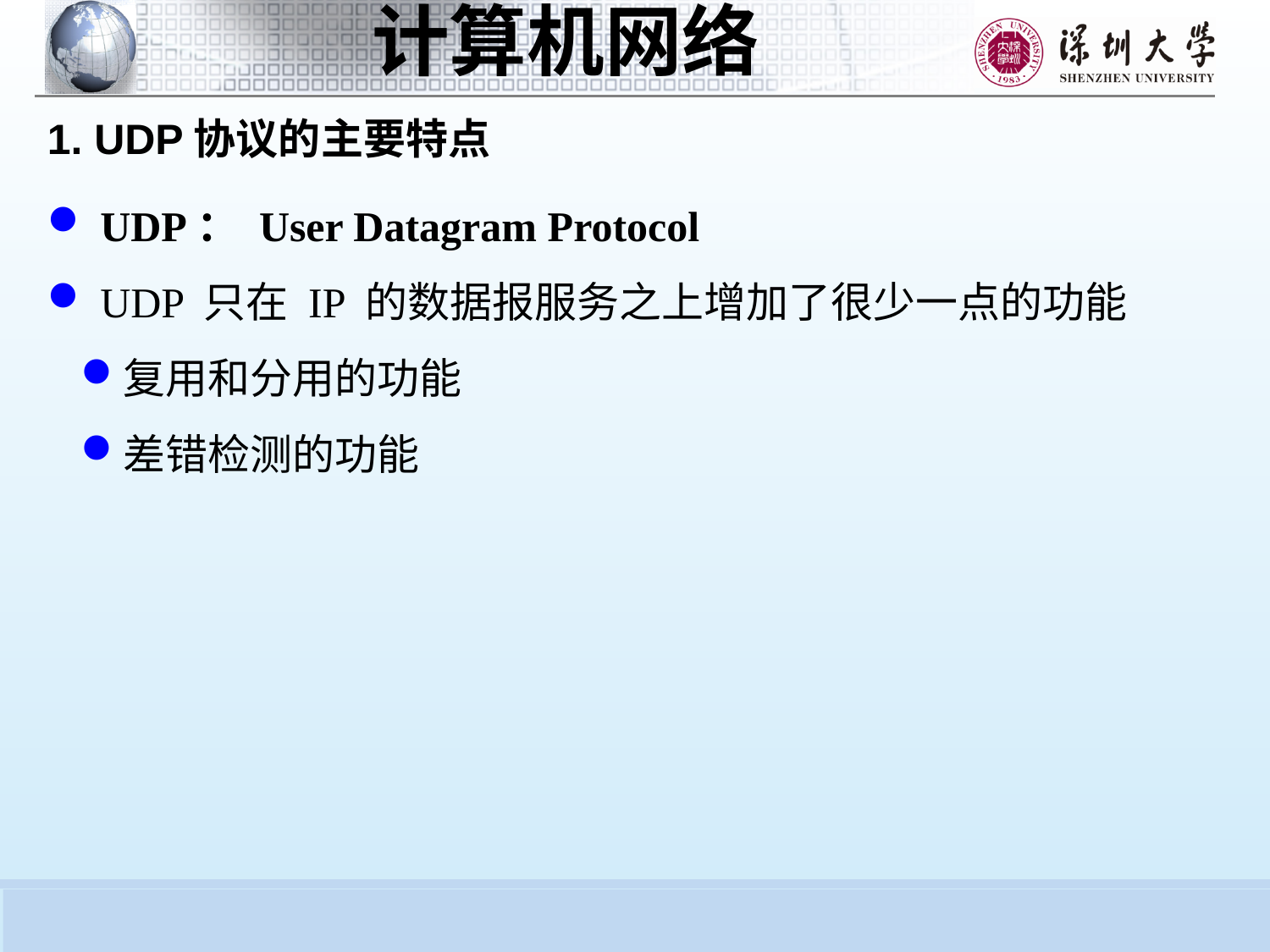

1. UDP协议的主要特点
 UDP： User Datagram Protocol
 UDP 只在 IP 的数据报服务之上增加了很少一点的功能
复用和分用的功能
差错检测的功能